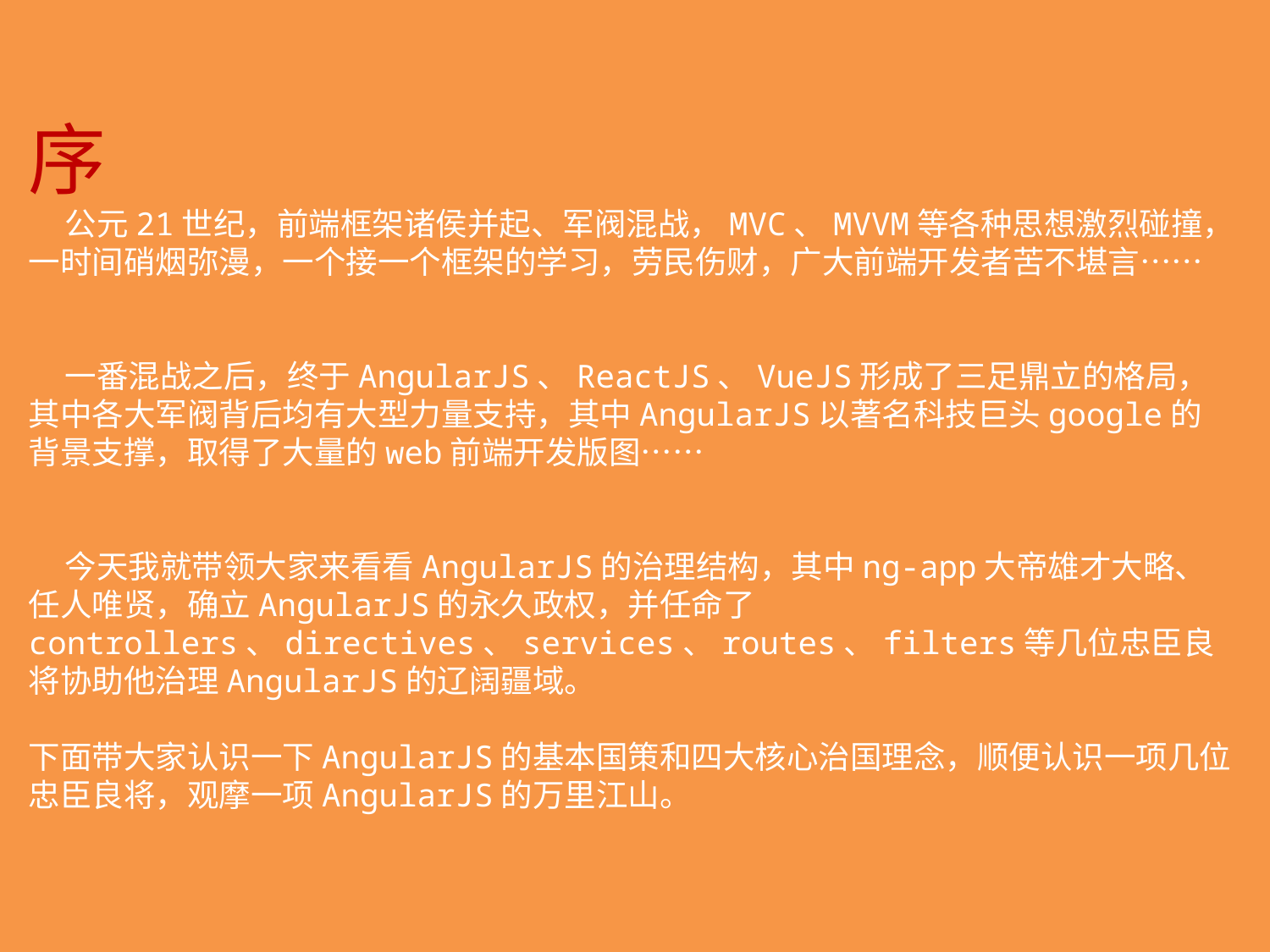

序
    公元21世纪，前端框架诸侯并起、军阀混战，MVC、MVVM等各种思想激烈碰撞，一时间硝烟弥漫，一个接一个框架的学习，劳民伤财，广大前端开发者苦不堪言……

    一番混战之后，终于AngularJS、ReactJS、VueJS形成了三足鼎立的格局，其中各大军阀背后均有大型力量支持，其中AngularJS以著名科技巨头google的背景支撑，取得了大量的web前端开发版图……

    今天我就带领大家来看看AngularJS的治理结构，其中ng-app大帝雄才大略、任人唯贤，确立AngularJS的永久政权，并任命了controllers、directives、services、routes、filters等几位忠臣良将协助他治理AngularJS的辽阔疆域。

下面带大家认识一下AngularJS的基本国策和四大核心治国理念，顺便认识一项几位忠臣良将，观摩一项AngularJS的万里江山。